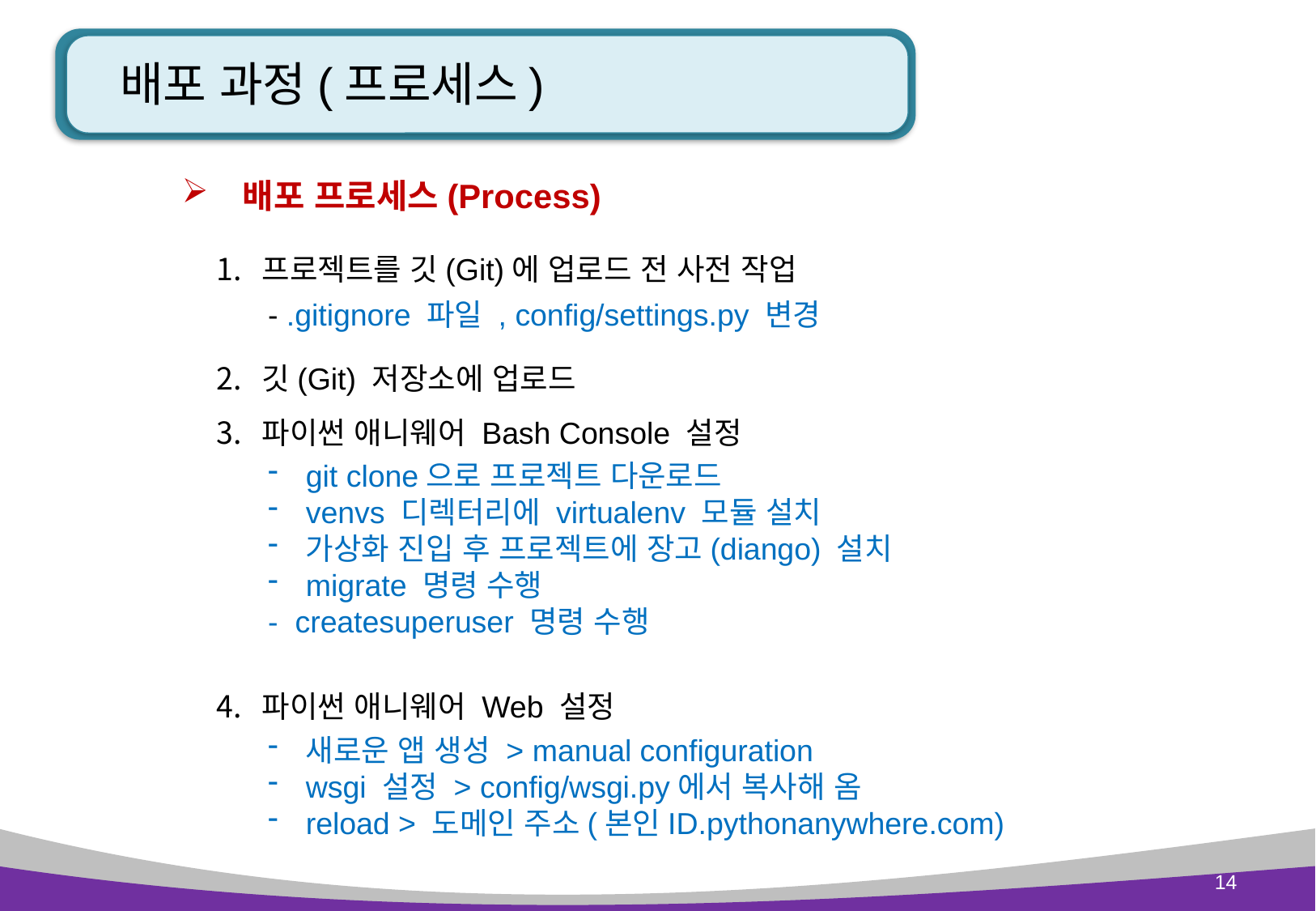

# 배포 과정(프로세스)
배포 프로세스(Process)
프로젝트를 깃(Git)에 업로드 전 사전 작업

깃(Git) 저장소에 업로드
파이썬 애니웨어 Bash Console 설정

파이썬 애니웨어 Web 설정

- .gitignore 파일 , config/settings.py 변경
git clone으로 프로젝트 다운로드
venvs 디렉터리에 virtualenv 모듈 설치
가상화 진입 후 프로젝트에 장고(diango) 설치
migrate 명령 수행
-  createsuperuser 명령 수행
새로운 앱 생성 > manual configuration
wsgi 설정 > config/wsgi.py에서 복사해 옴
reload > 도메인 주소(본인ID.pythonanywhere.com)
14